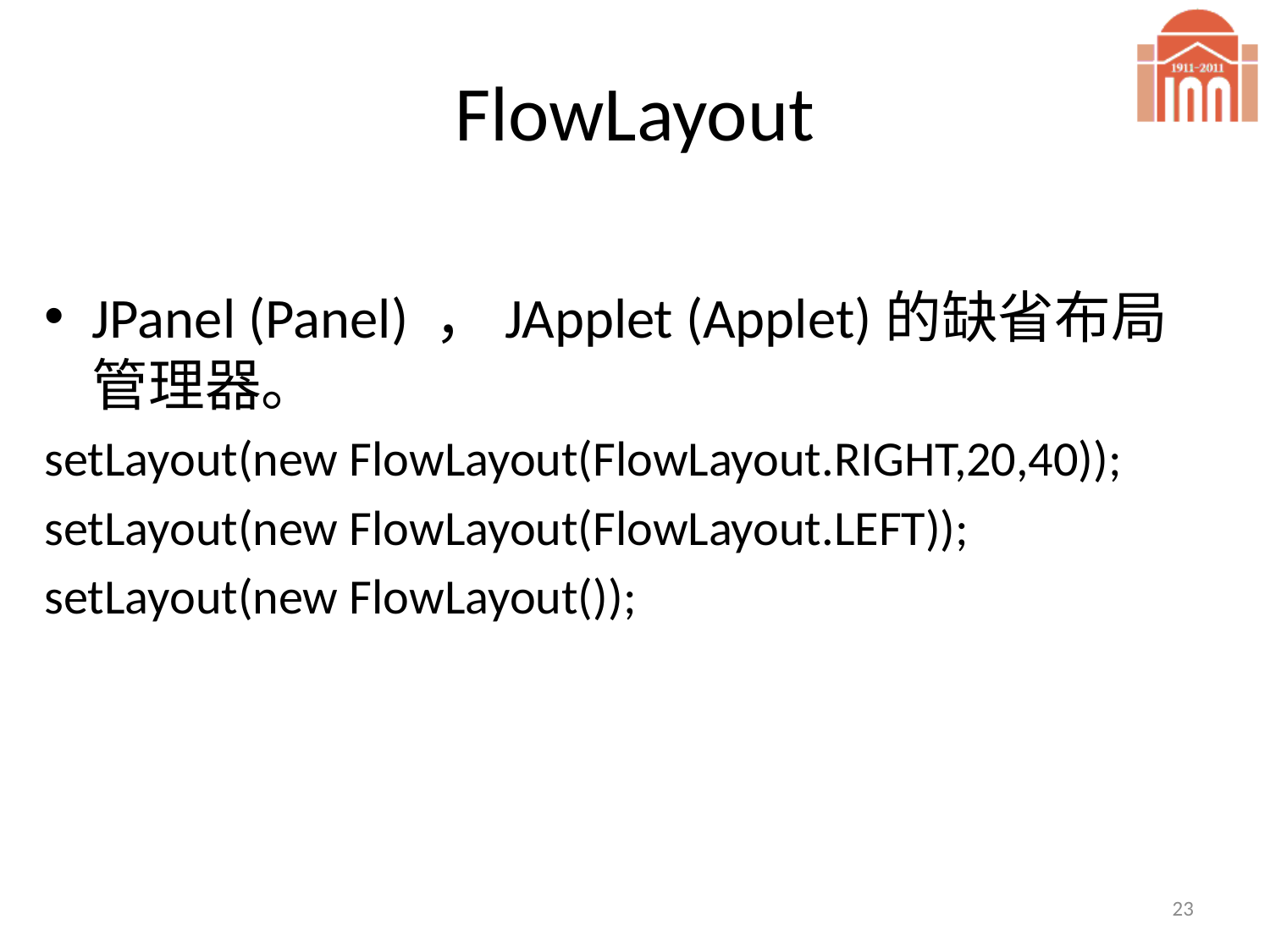

# FlowLayout
JPanel (Panel) ，JApplet (Applet)的缺省布局管理器。
setLayout(new FlowLayout(FlowLayout.RIGHT,20,40));
setLayout(new FlowLayout(FlowLayout.LEFT));
setLayout(new FlowLayout());
23